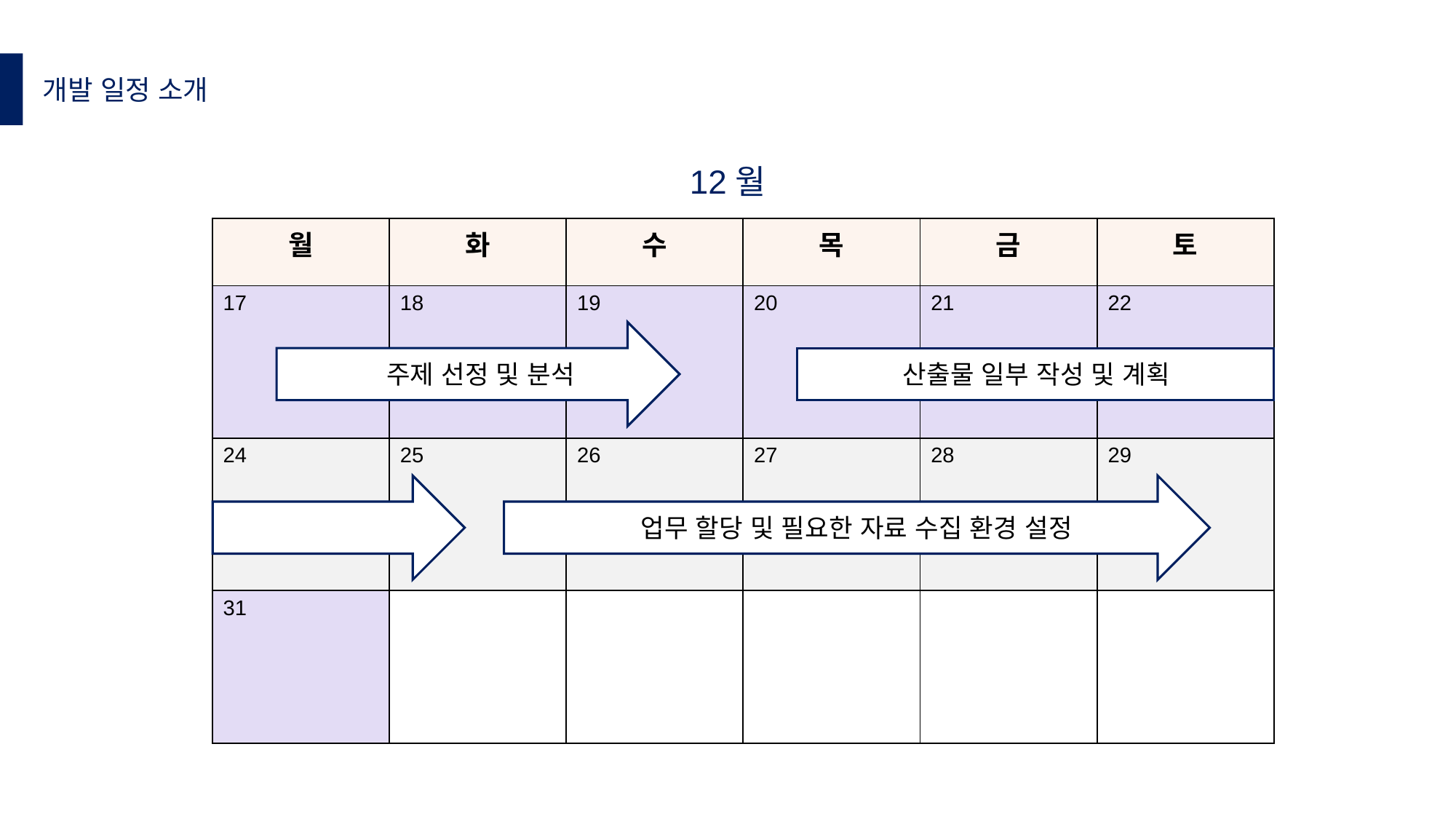

개발 일정 소개
12월
| 월 | 화 | 수 | 목 | 금 | 토 |
| --- | --- | --- | --- | --- | --- |
| 17 | 18 | 19 | 20 | 21 | 22 |
| 24 | 25 | 26 | 27 | 28 | 29 |
| 31 |  |  |  |  |  |

주제 선정 및 분석

산출물 일부 작성 및 계획

업무 할당 및 필요한 자료 수집 환경 설정